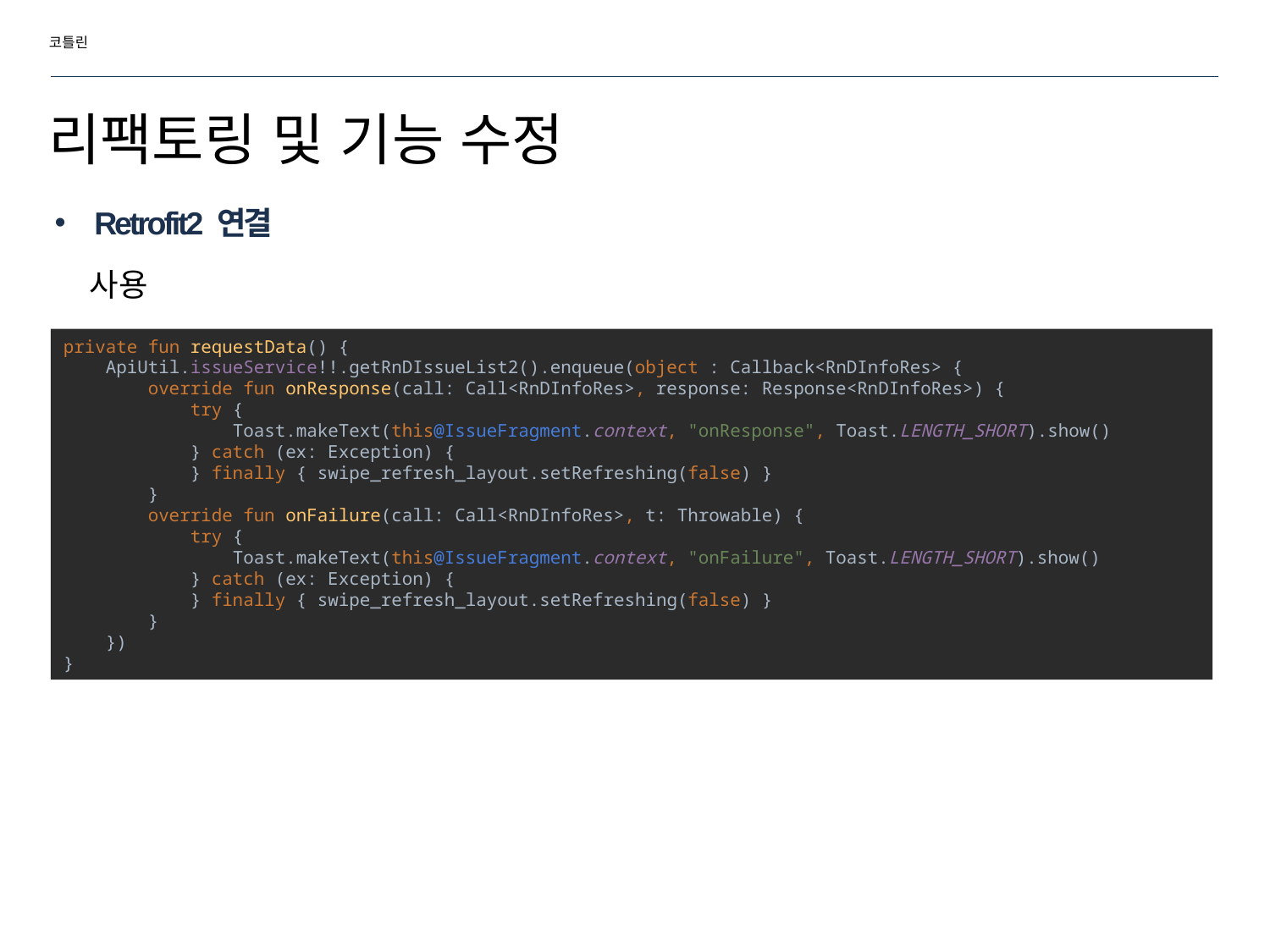

코틀린
# 리팩토링 및 기능 수정
Retrofit2 연결

사용
private fun requestData() {
    ApiUtil.issueService!!.getRnDIssueList2().enqueue(object : Callback<RnDInfoRes> {
        override fun onResponse(call: Call<RnDInfoRes>, response: Response<RnDInfoRes>) {
            try {
                Toast.makeText(this@IssueFragment.context, "onResponse", Toast.LENGTH_SHORT).show()
            } catch (ex: Exception) {
            } finally { swipe_refresh_layout.setRefreshing(false) }
        }
        override fun onFailure(call: Call<RnDInfoRes>, t: Throwable) {
            try {
                Toast.makeText(this@IssueFragment.context, "onFailure", Toast.LENGTH_SHORT).show()
            } catch (ex: Exception) {
            } finally { swipe_refresh_layout.setRefreshing(false) }
        }
    })
}